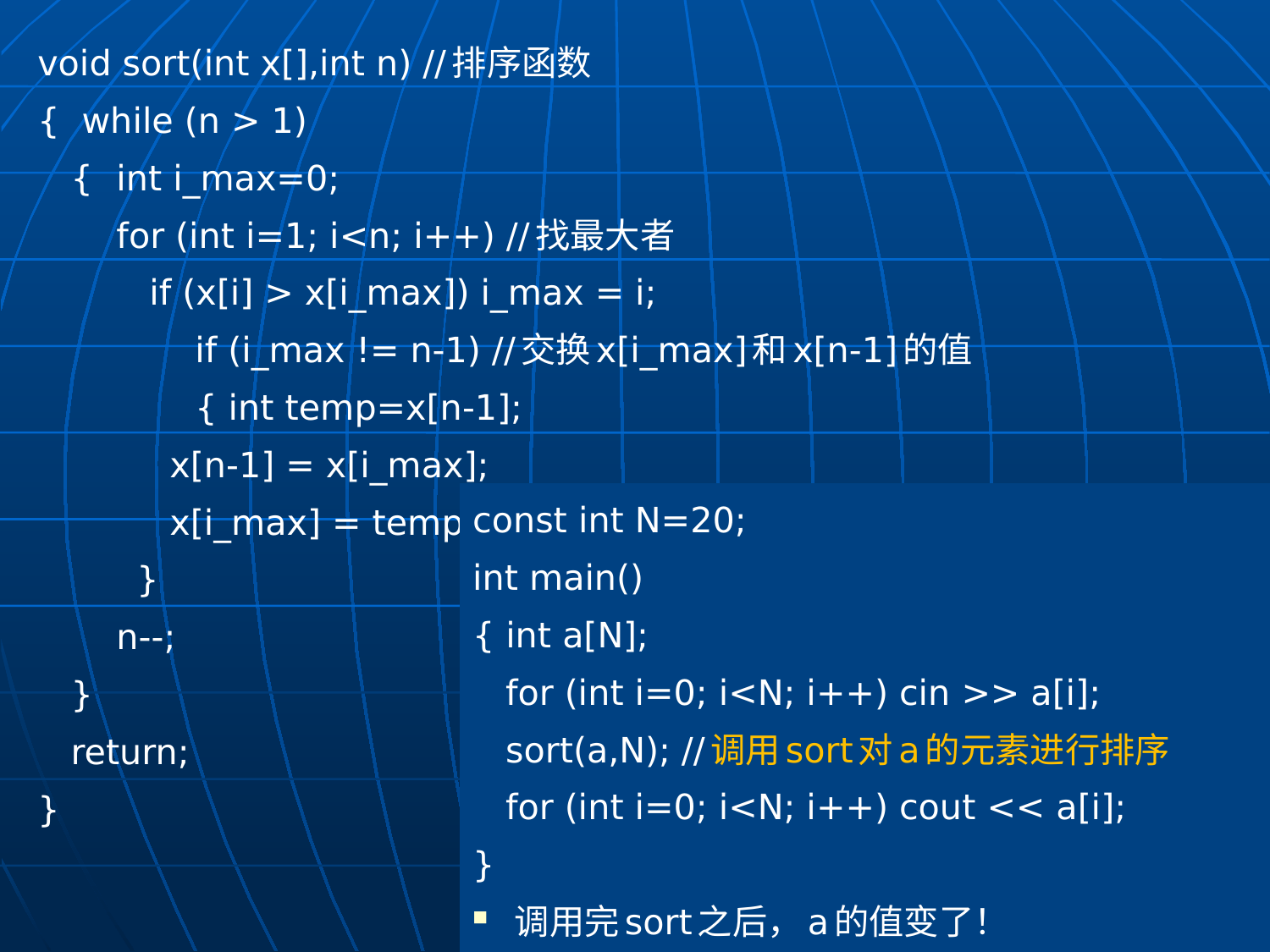

void sort(int x[],int n) //排序函数
{  while (n > 1)
   {	int i_max=0;
	for (int i=1; i<n; i++) //找最大者
	   if (x[i] > x[i_max]) i_max = i;
        	if (i_max != n-1) //交换x[i_max]和x[n-1]的值
        	{ int temp=x[n-1];
            x[n-1] = x[i_max];
            x[i_max] = temp;
         }
	n--;
   }
   return;
}

const int N=20;
int main()
{ int a[N];
   for (int i=0; i<N; i++) cin >> a[i];
   sort(a,N); //调用sort对a的元素进行排序
   for (int i=0; i<N; i++) cout << a[i];
}
调用完sort之后，a的值变了！